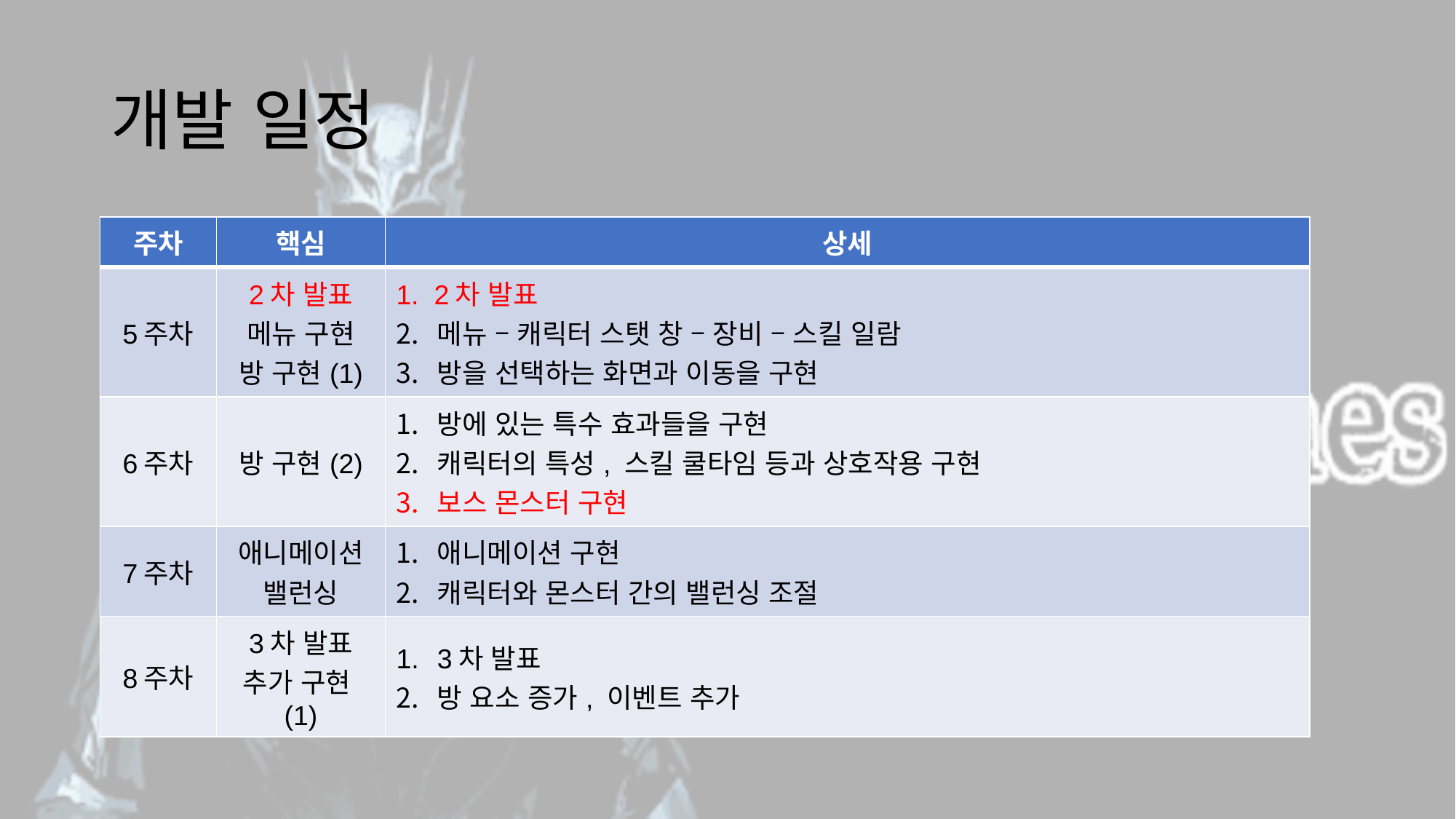

# 개발 일정
| 주차 | 핵심 | 상세 |
| --- | --- | --- |
| 5주차 | 2차 발표 메뉴 구현 방 구현(1) | 1. 2차 발표 메뉴 – 캐릭터 스탯 창 – 장비 – 스킬 일람 방을 선택하는 화면과 이동을 구현 |
| 6주차 | 방 구현(2) | 방에 있는 특수 효과들을 구현 캐릭터의 특성, 스킬 쿨타임 등과 상호작용 구현 보스 몬스터 구현 |
| 7주차 | 애니메이션 밸런싱 | 애니메이션 구현 캐릭터와 몬스터 간의 밸런싱 조절 |
| 8주차 | 3차 발표 추가 구현(1) | 3차 발표 방 요소 증가, 이벤트 추가 |